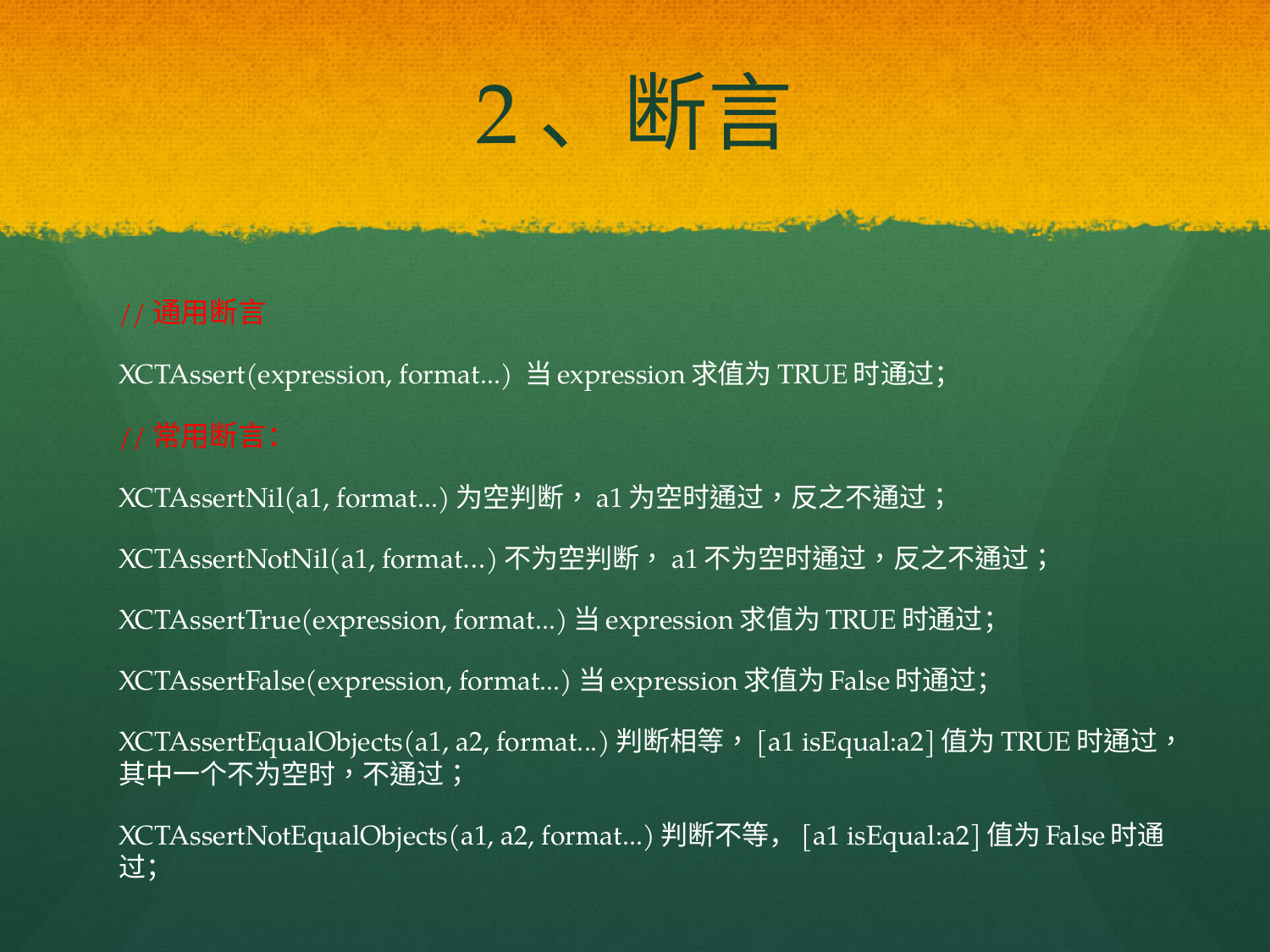

# 2、断言
//通用断言
XCTAssert(expression, format...) 当expression求值为TRUE时通过；
//常用断言：
XCTAssertNil(a1, format...)为空判断，a1为空时通过，反之不通过；
XCTAssertNotNil(a1, format…)不为空判断，a1不为空时通过，反之不通过；
XCTAssertTrue(expression, format...)当expression求值为TRUE时通过；
XCTAssertFalse(expression, format...)当expression求值为False时通过；
XCTAssertEqualObjects(a1, a2, format...)判断相等，[a1 isEqual:a2]值为TRUE时通过，其中一个不为空时，不通过；
XCTAssertNotEqualObjects(a1, a2, format...)判断不等，[a1 isEqual:a2]值为False时通过；